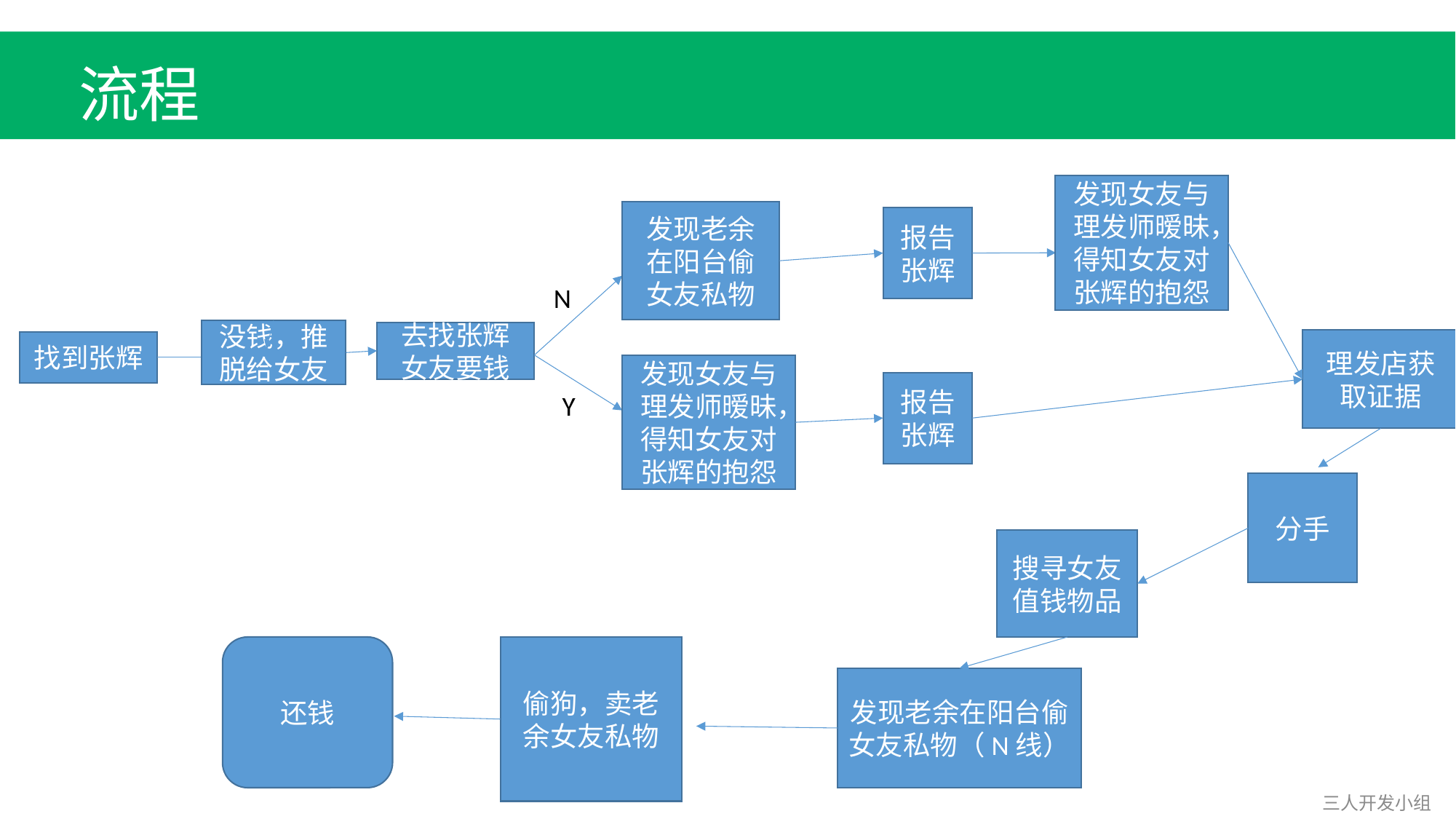

流程
发现女友与理发师暧昧，得知女友对张辉的抱怨
发现老余在阳台偷女友私物
报告张辉
N
没钱，推脱给女友
去找张辉女友要钱
理发店获取证据
找到张辉
发现女友与理发师暧昧，得知女友对张辉的抱怨
报告张辉
Y
分手
搜寻女友值钱物品
还钱
偷狗，卖老余女友私物
发现老余在阳台偷女友私物（N线）
三人开发小组